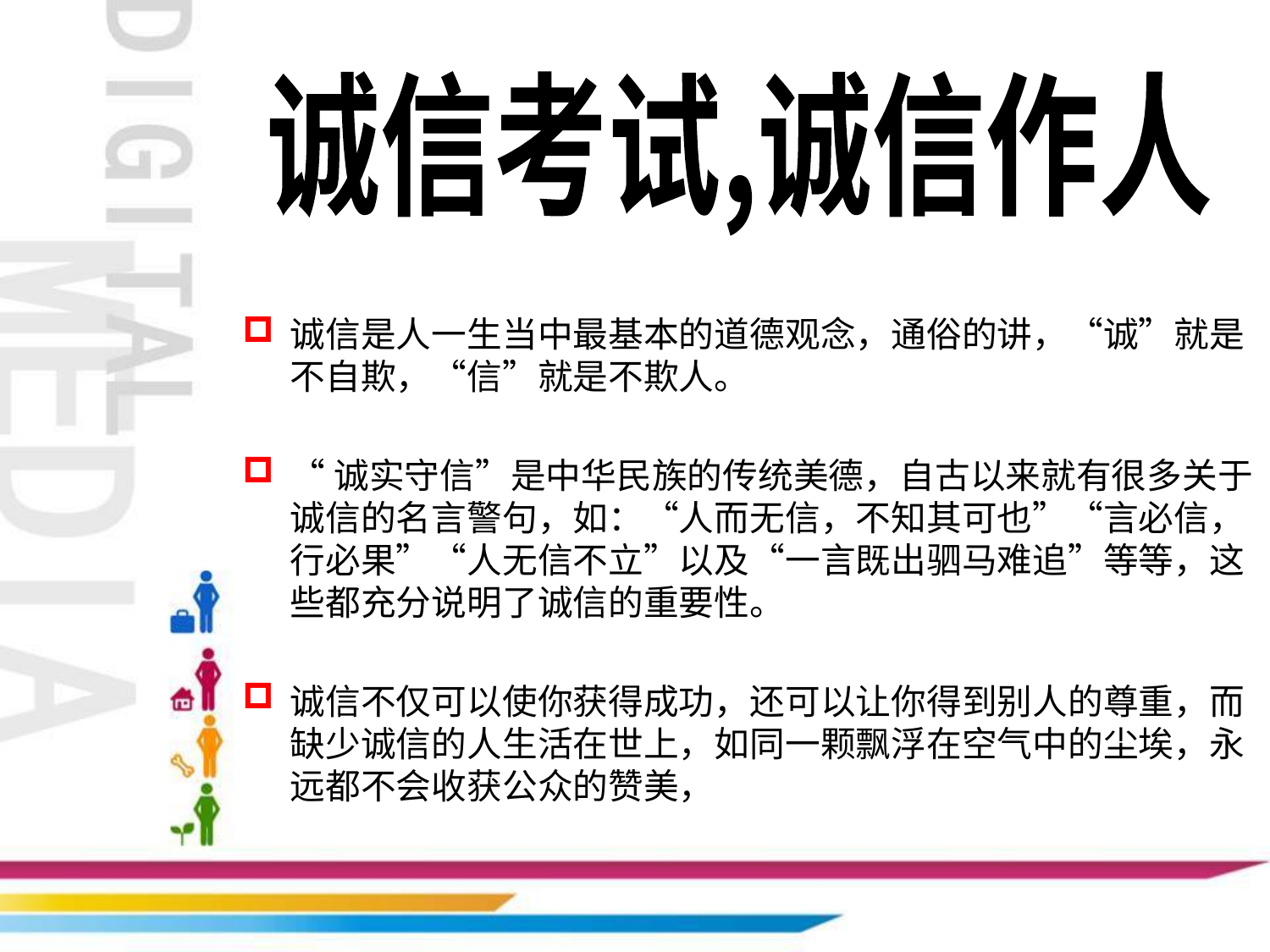

诚信考试,诚信作人
诚信是人一生当中最基本的道德观念，通俗的讲，“诚”就是不自欺，“信”就是不欺人。

“诚实守信”是中华民族的传统美德，自古以来就有很多关于诚信的名言警句，如：“人而无信，不知其可也”“言必信，行必果”“人无信不立”以及“一言既出驷马难追”等等，这些都充分说明了诚信的重要性。

诚信不仅可以使你获得成功，还可以让你得到别人的尊重，而缺少诚信的人生活在世上，如同一颗飘浮在空气中的尘埃，永远都不会收获公众的赞美，